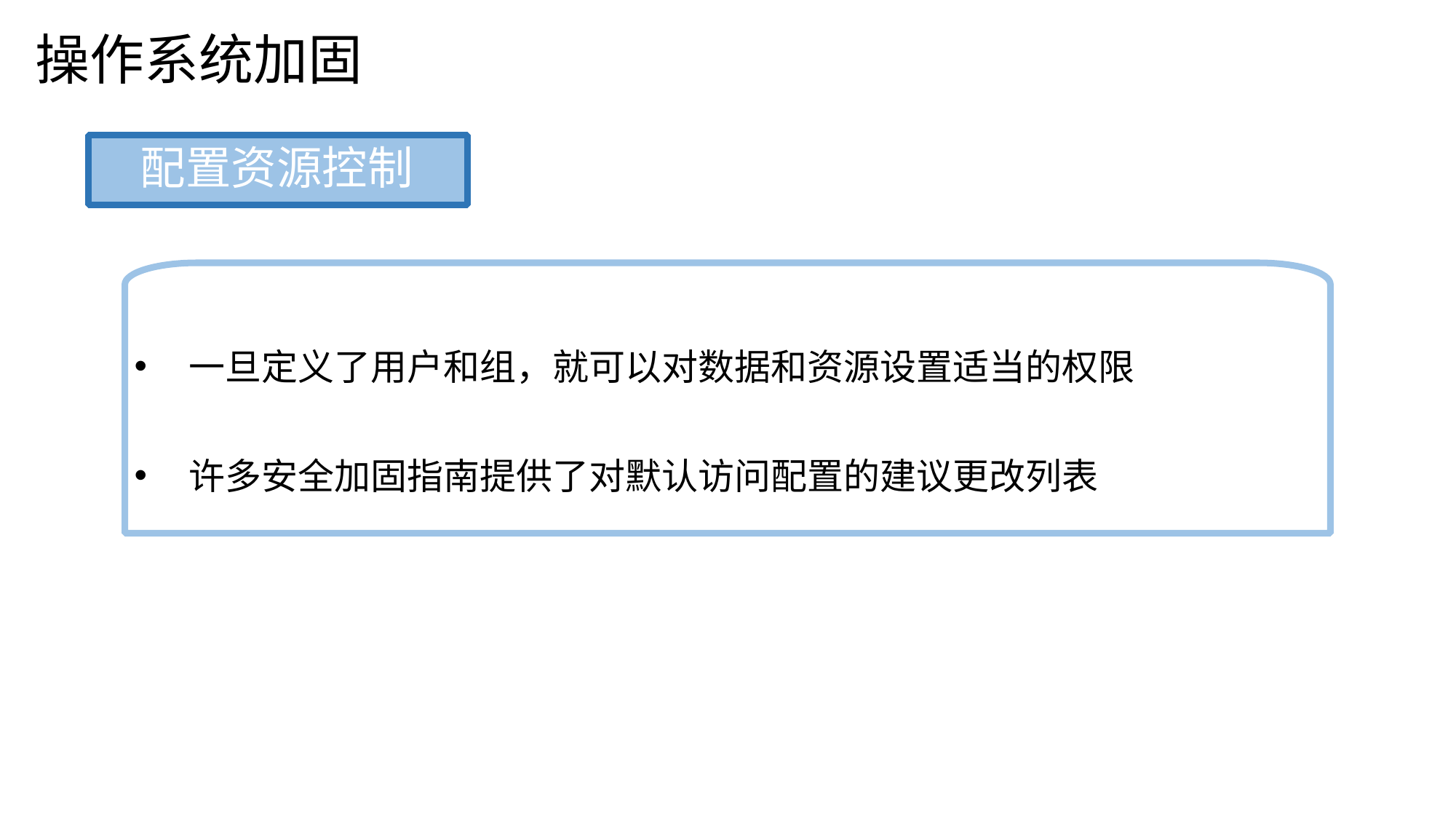

操作系统加固

配置资源控制
一旦定义了用户和组，就可以对数据和资源设置适当的权限
许多安全加固指南提供了对默认访问配置的建议更改列表